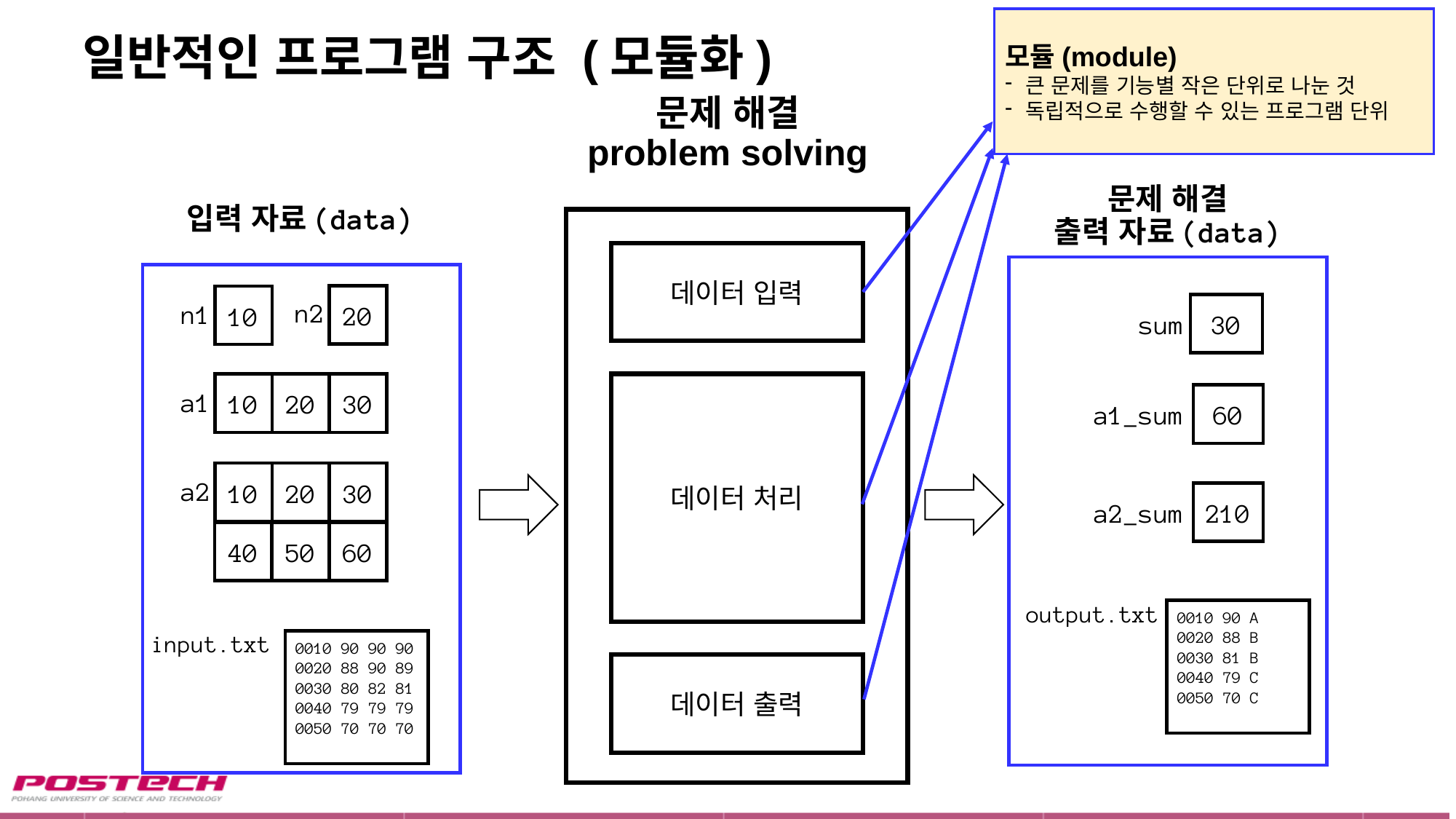

모듈(module)
큰 문제를 기능별 작은 단위로 나눈 것
독립적으로 수행할 수 있는 프로그램 단위
# 일반적인 프로그램 구조 (모듈화)
문제 해결
problem solving
문제 해결
출력 자료(data)
입력 자료(data)

데이터 입력

20
10
n2
n1
30
sum
10
20
30
데이터 처리
a1
60
a1_sum
10
20
30
a2

210
a2_sum
40
50
60
output.txt
0010 90 A
0020 88 B
0030 81 B
0040 79 C
0050 70 C

input.txt
0010 90 90 90
0020 88 90 89
0030 80 82 81
0040 79 79 79
0050 70 70 70

데이터 출력